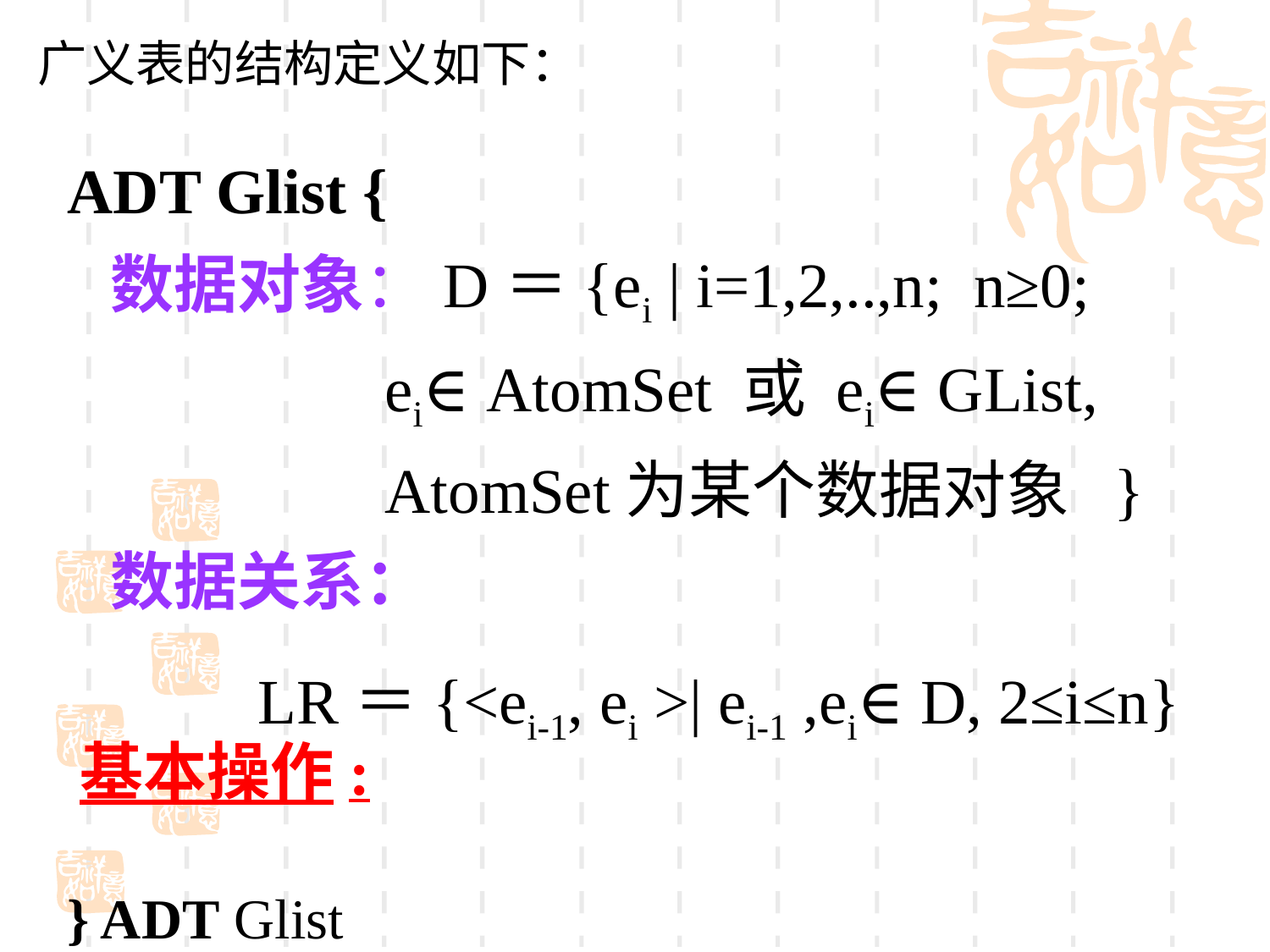

广义表的结构定义如下：
ADT Glist {
  数据对象：D＝{ei | i=1,2,..,n;  n≥0;
                    ei∈AtomSet 或 ei∈GList,
                    AtomSet为某个数据对象  }
  数据关系：
            LR＝{<ei-1, ei >| ei-1 ,ei∈D, 2≤i≤n}

} ADT Glist
基本操作: